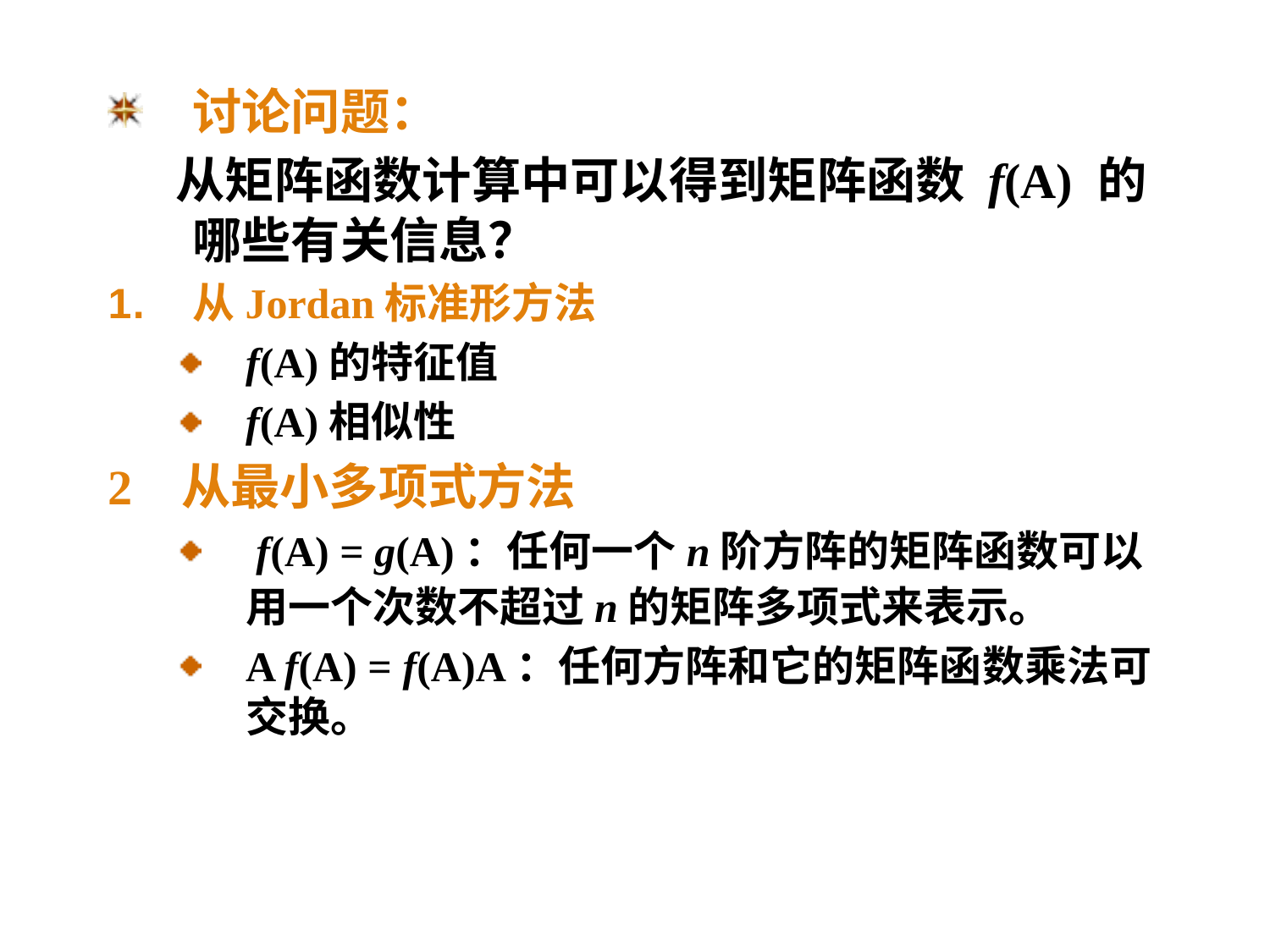

讨论问题：
     从矩阵函数计算中可以得到矩阵函数 f(A) 的哪些有关信息？
从Jordan标准形方法
f(A)的特征值
f(A)相似性
2   从最小多项式方法
 f(A) = g(A)：任何一个n阶方阵的矩阵函数可以用一个次数不超过n的矩阵多项式来表示。
A f(A) = f(A)A：任何方阵和它的矩阵函数乘法可交换。